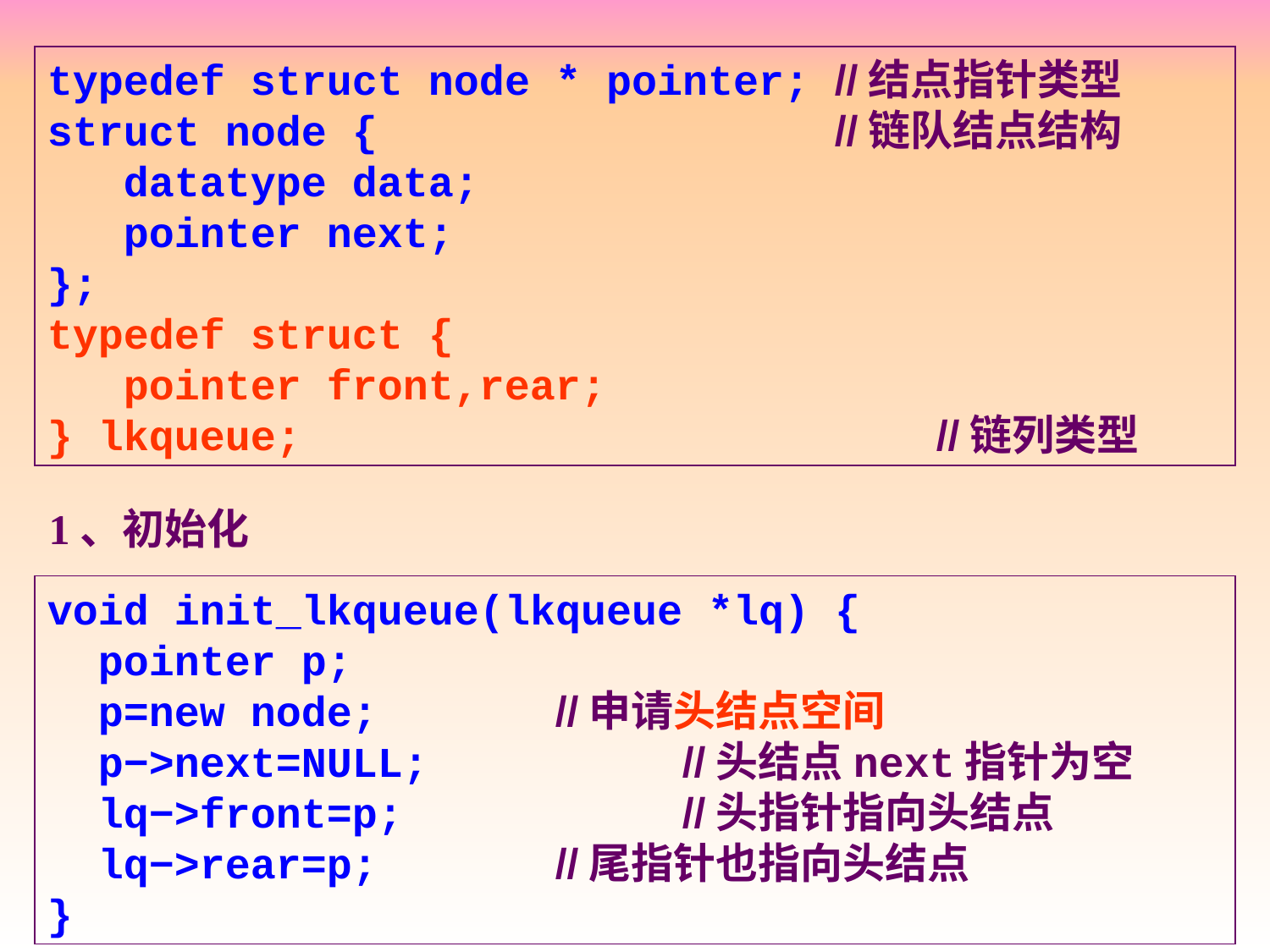

typedef struct node * pointer; //结点指针类型
struct node {				 //链队结点结构
   datatype data;
   pointer next;
};
typedef struct {
   pointer front,rear;
} lkqueue;					//链列类型
1、初始化
void init_lkqueue(lkqueue *lq) {
  pointer p;
  p=new node;		//申请头结点空间
  p−>next=NULL;		//头结点next指针为空
  lq−>front=p; 		//头指针指向头结点
  lq−>rear=p; 		//尾指针也指向头结点
}